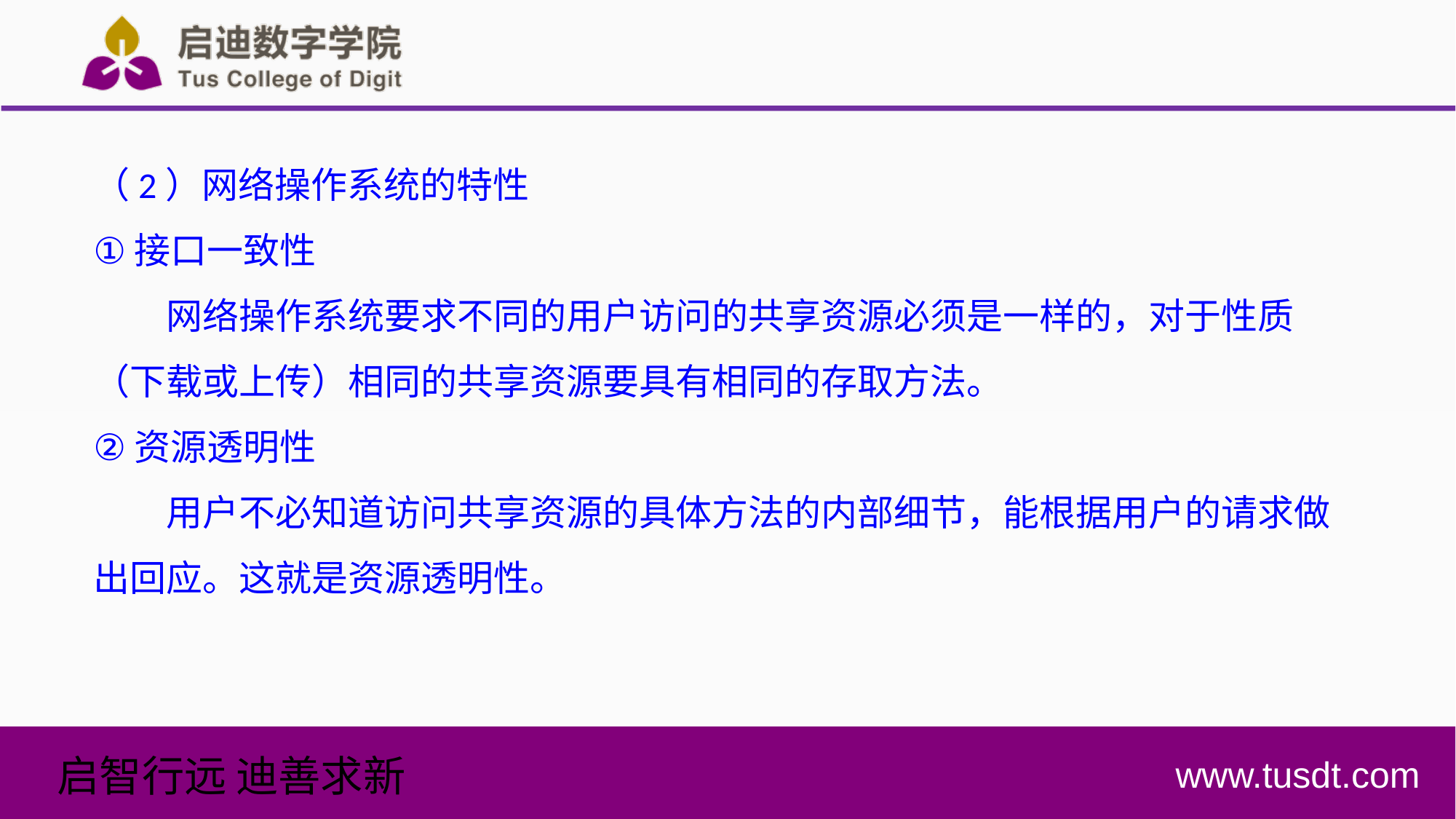

（2）网络操作系统的特性
接口一致性
网络操作系统要求不同的用户访问的共享资源必须是一样的，对于性质（下载或上传）相同的共享资源要具有相同的存取方法。
资源透明性
用户不必知道访问共享资源的具体方法的内部细节，能根据用户的请求做出回应。这就是资源透明性。